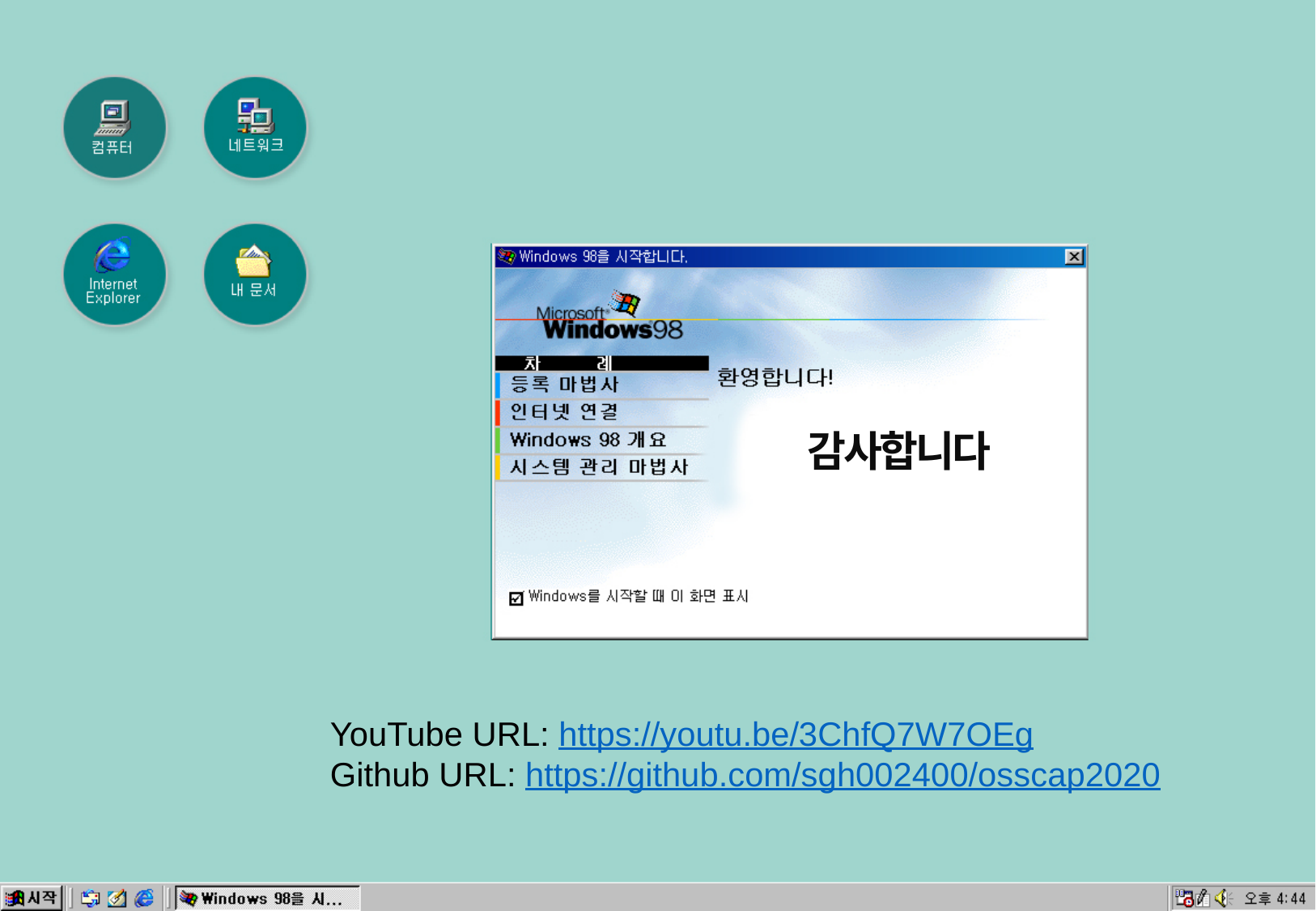

감사합니다
YouTube URL: https://youtu.be/3ChfQ7W7OEg
Github URL: https://github.com/sgh002400/osscap2020